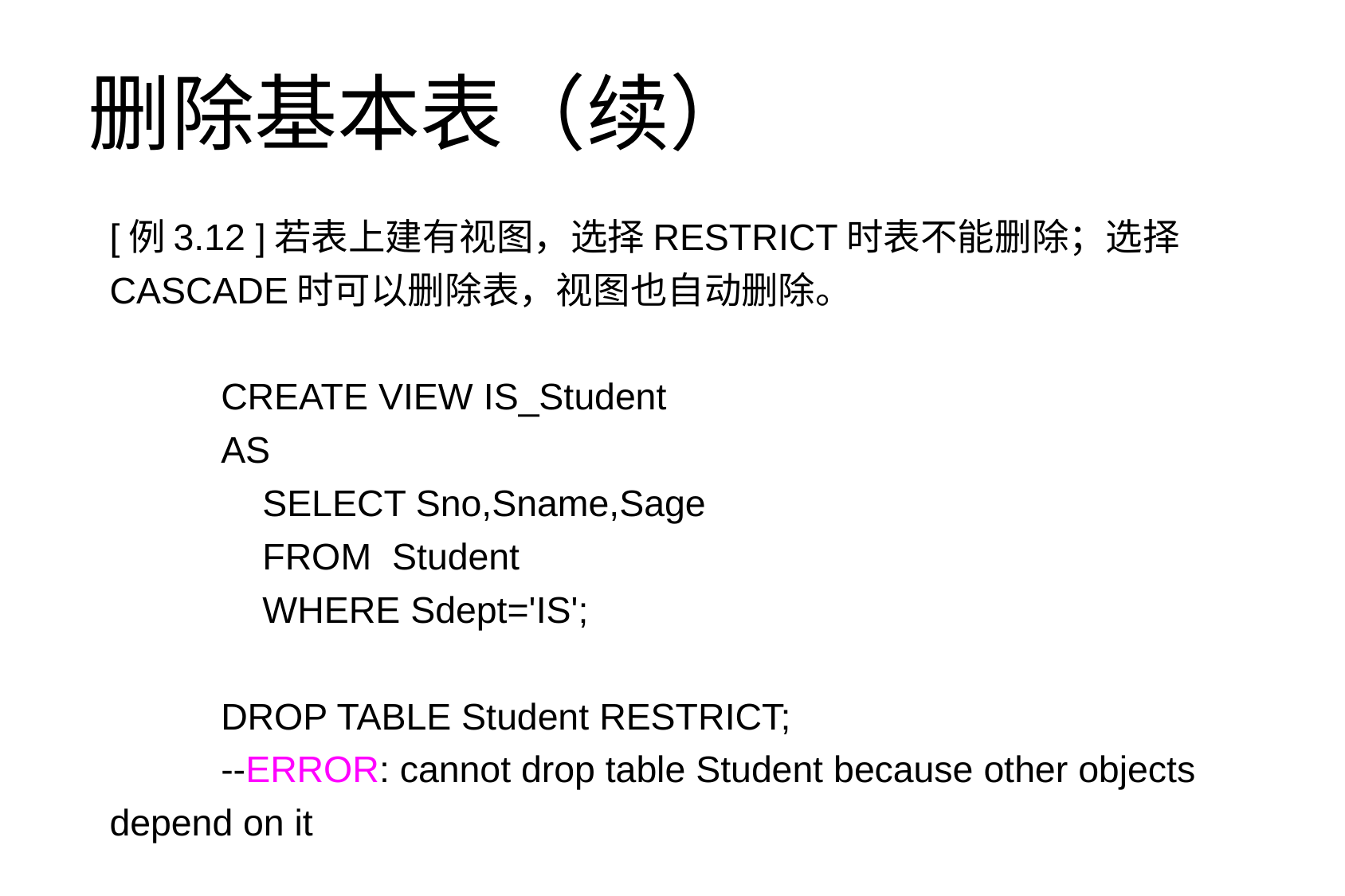

删除基本表（续）
[例3.12 ]若表上建有视图，选择RESTRICT时表不能删除；选择CASCADE时可以删除表，视图也自动删除。

    	CREATE VIEW IS_Student
    	AS
	    SELECT Sno,Sname,Sage
	    FROM  Student
    	    WHERE Sdept='IS';

	DROP TABLE Student RESTRICT;
 	--ERROR: cannot drop table Student because other objects depend on it